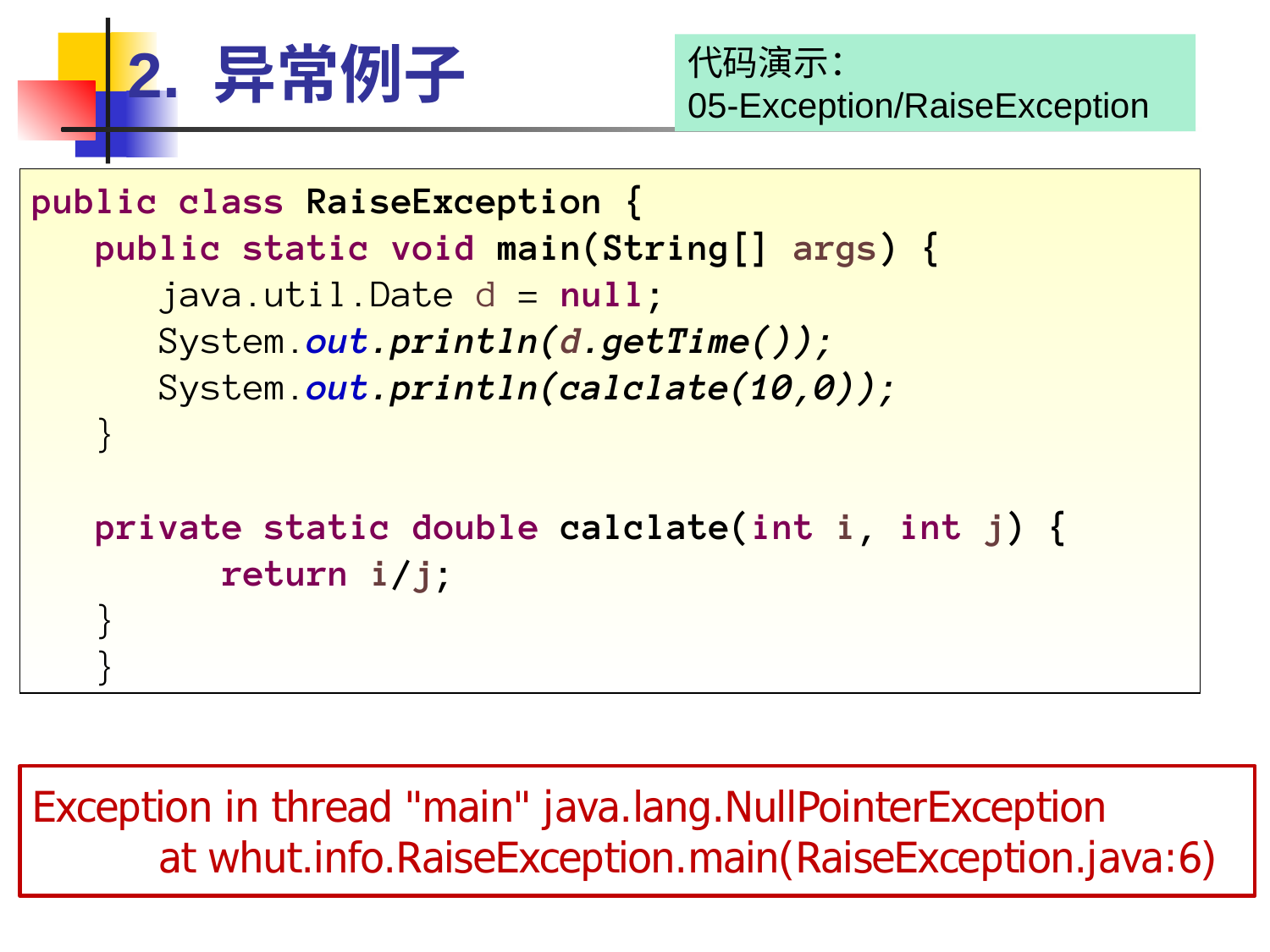

# 2. 异常例子
代码演示：
05-Exception/RaiseException
public class RaiseException {
public static void main(String[] args) {
java.util.Date d = null;
System.out.println(d.getTime());
System.out.println(calclate(10,0));
}

private static double calclate(int i, int j) {
	return i/j;
}
}
Exception in thread "main" java.lang.NullPointerException
	at whut.info.RaiseException.main(RaiseException.java:6)